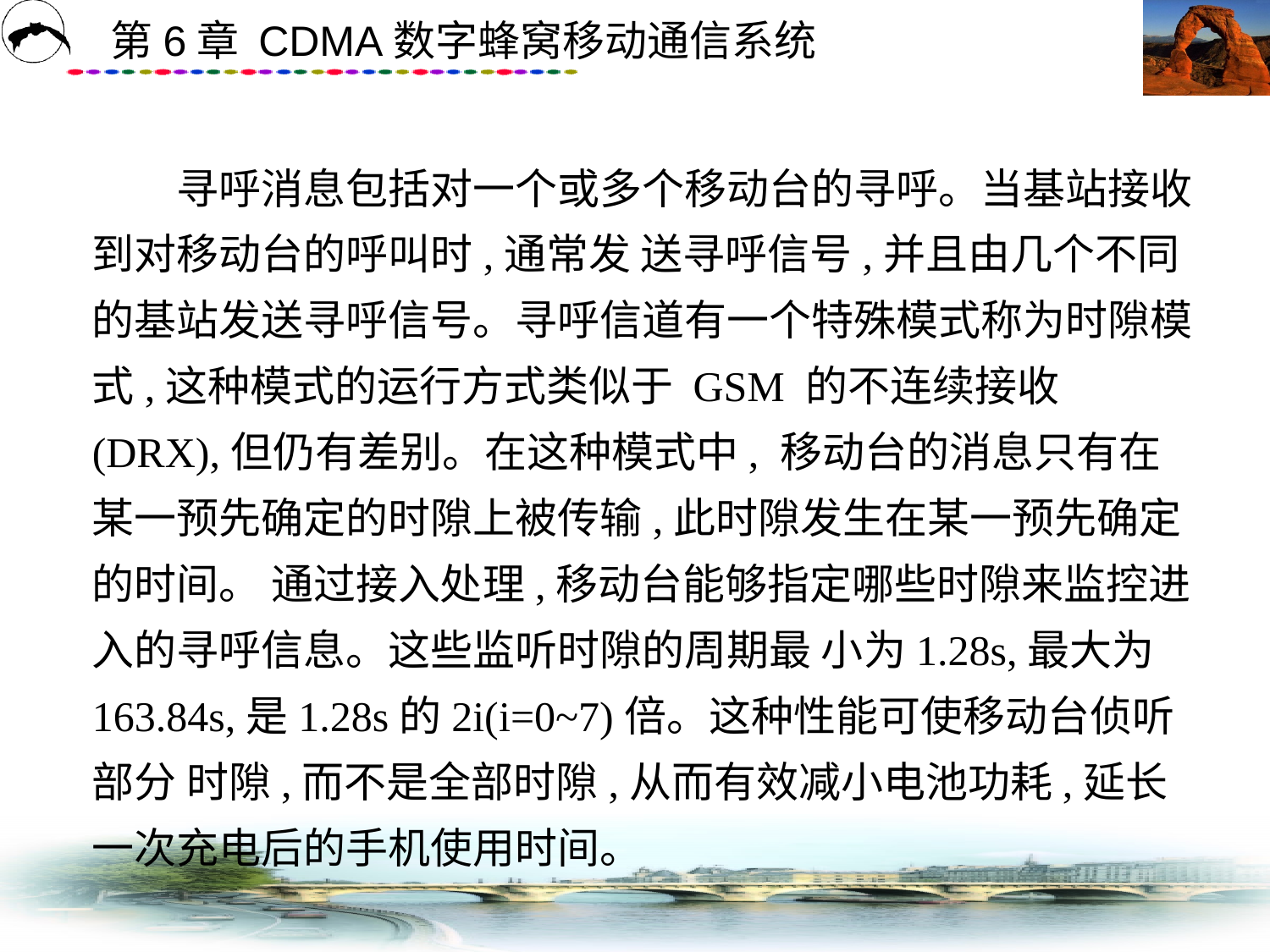

# 寻呼消息包括对一个或多个移动台的寻呼。当基站接收到对移动台的呼叫时,通常发 送寻呼信号,并且由几个不同的基站发送寻呼信号。寻呼信道有一个特殊模式称为时隙模 式,这种模式的运行方式类似于 GSM 的不连续接收(DRX),但仍有差别。在这种模式中, 移动台的消息只有在某一预先确定的时隙上被传输,此时隙发生在某一预先确定的时间。 通过接入处理,移动台能够指定哪些时隙来监控进入的寻呼信息。这些监听时隙的周期最 小为1.28s,最大为163.84s,是1.28s的2i(i=0~7)倍。这种性能可使移动台侦听部分 时隙,而不是全部时隙,从而有效减小电池功耗,延长一次充电后的手机使用时间。